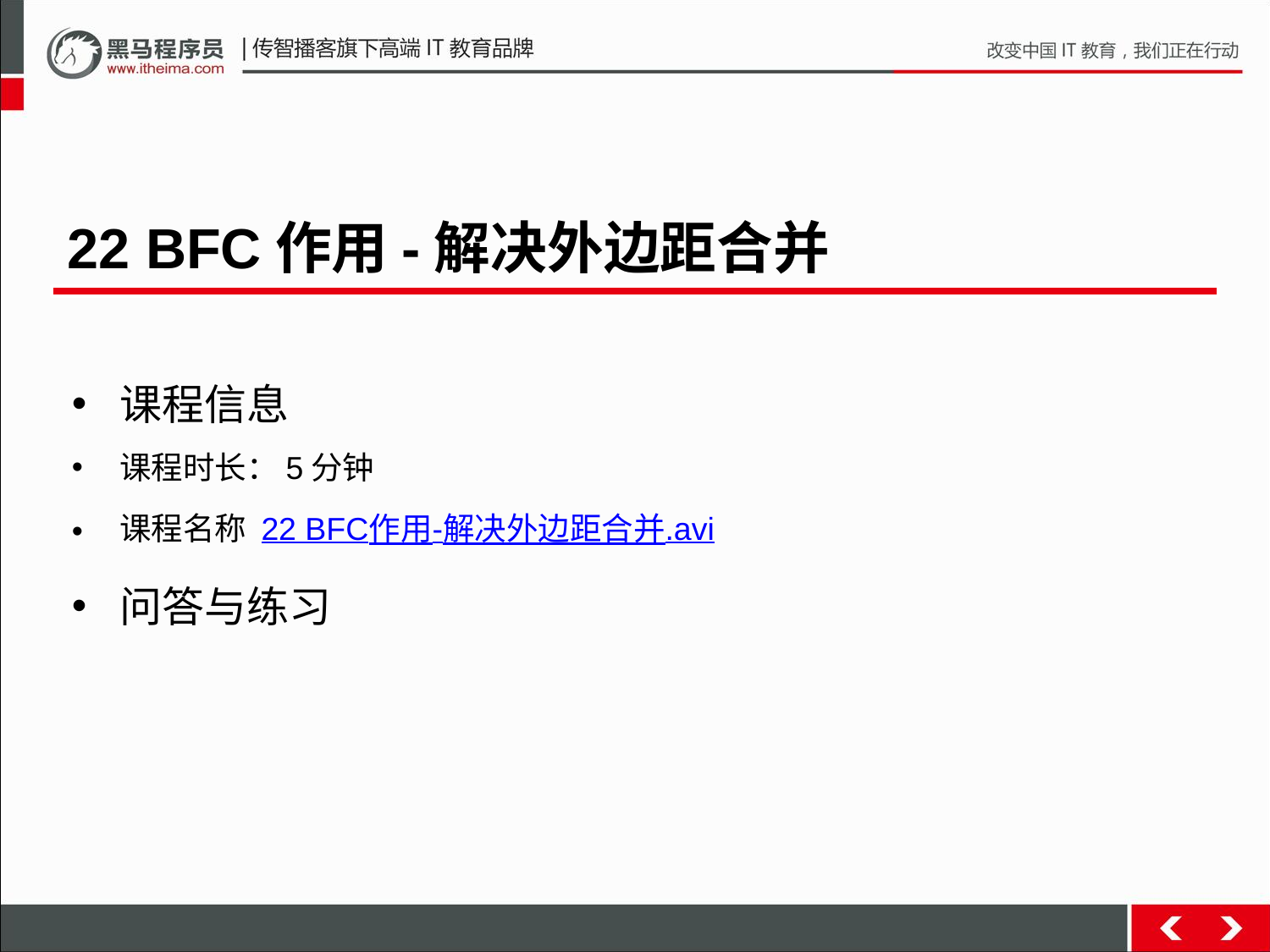

22 BFC作用-解决外边距合并
课程信息
课程时长：5分钟
课程名称 22 BFC作用-解决外边距合并.avi
问答与练习